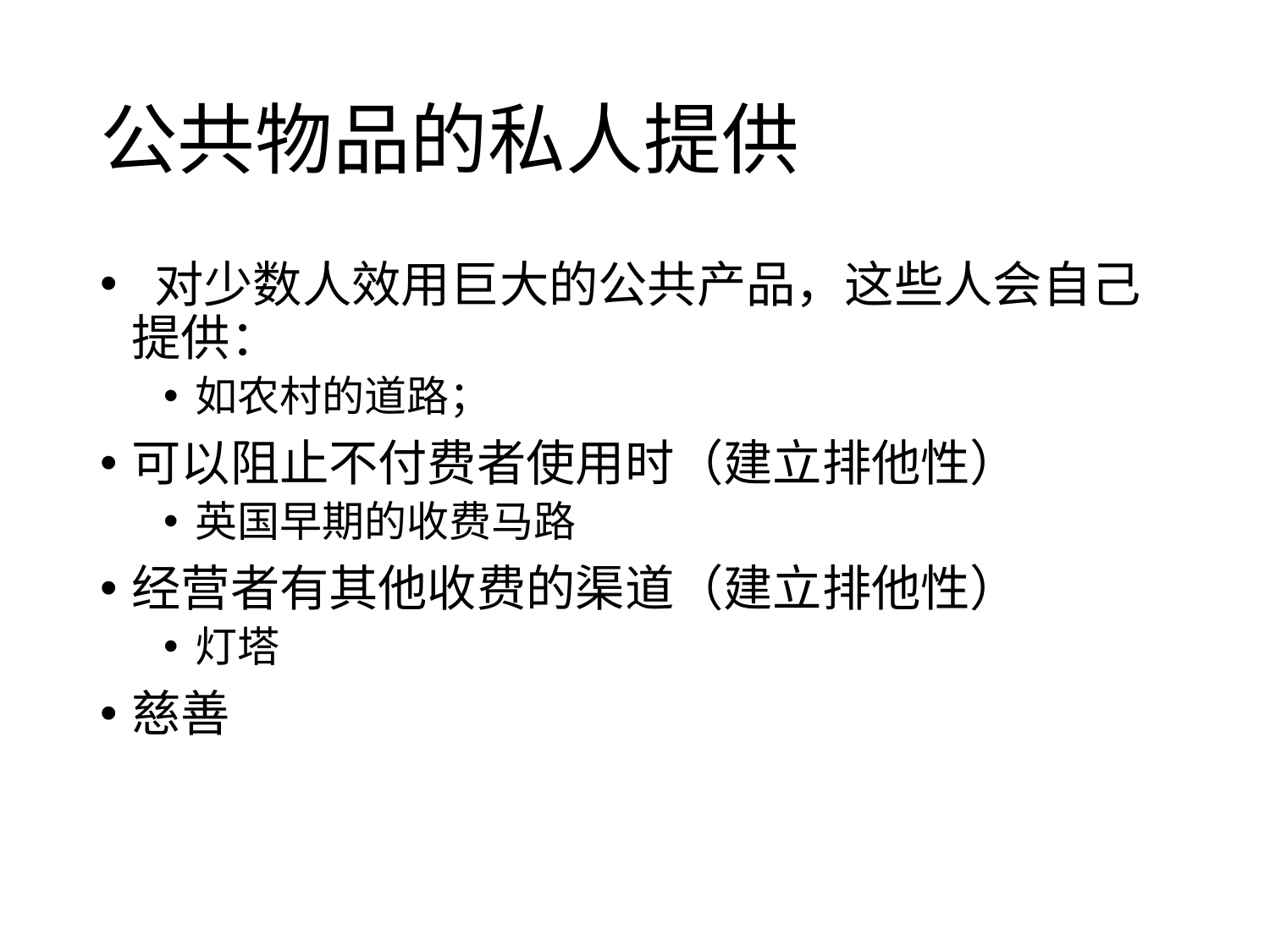

# 公共物品的私人提供
 对少数人效用巨大的公共产品，这些人会自己提供：
如农村的道路；
可以阻止不付费者使用时（建立排他性）
英国早期的收费马路
经营者有其他收费的渠道（建立排他性）
灯塔
慈善